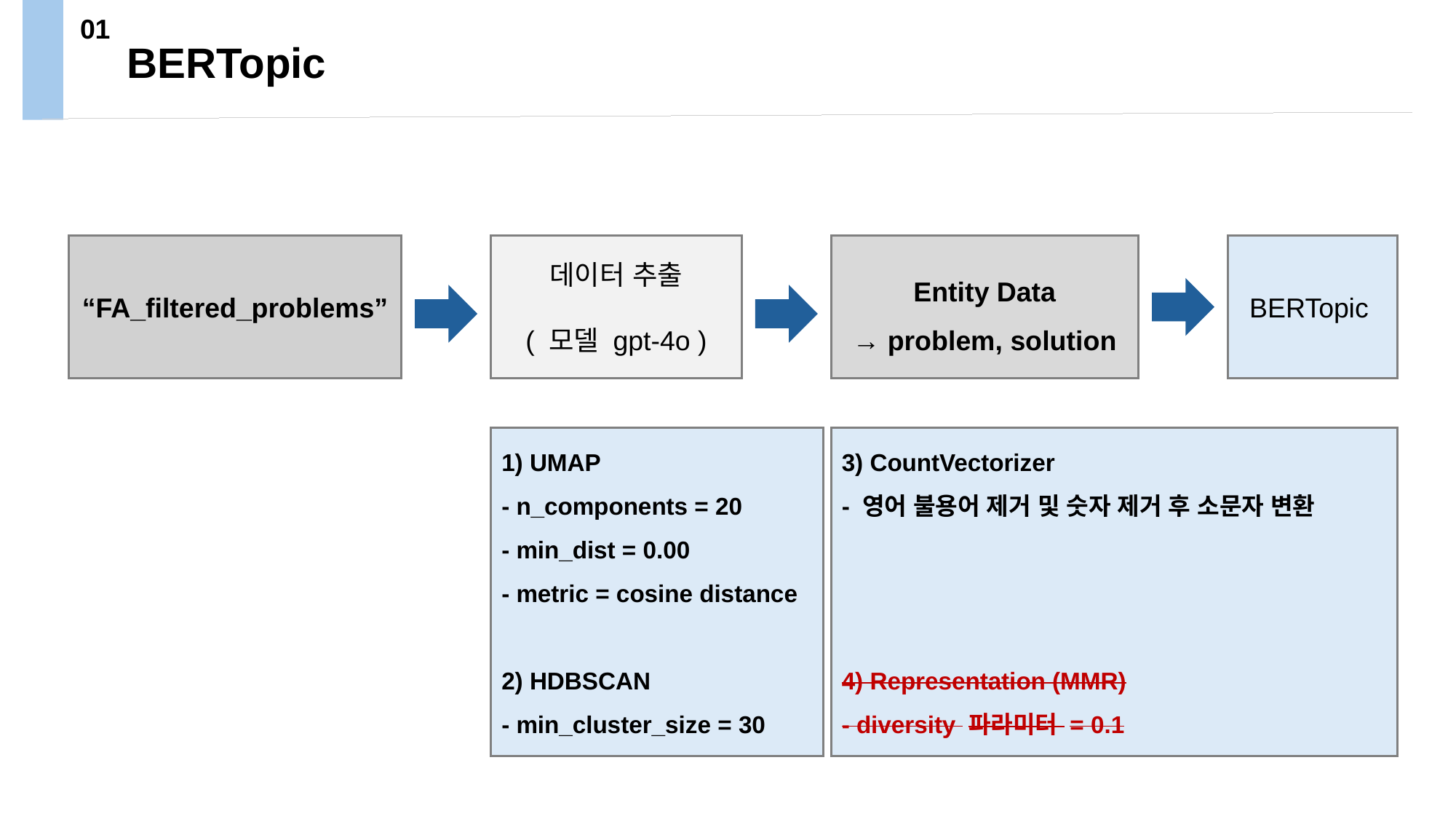

01
BERTopic
“FA_filtered_problems”
데이터 추출
( 모델 gpt-4o )
Entity Data
→ problem, solution
BERTopic

1) UMAP
- n_components = 20
- min_dist = 0.00
- metric = cosine distance

2) HDBSCAN
- min_cluster_size = 30
3) CountVectorizer
- 영어 불용어 제거 및 숫자 제거 후 소문자 변환

4) Representation (MMR)
- diversity 파라미터 = 0.1